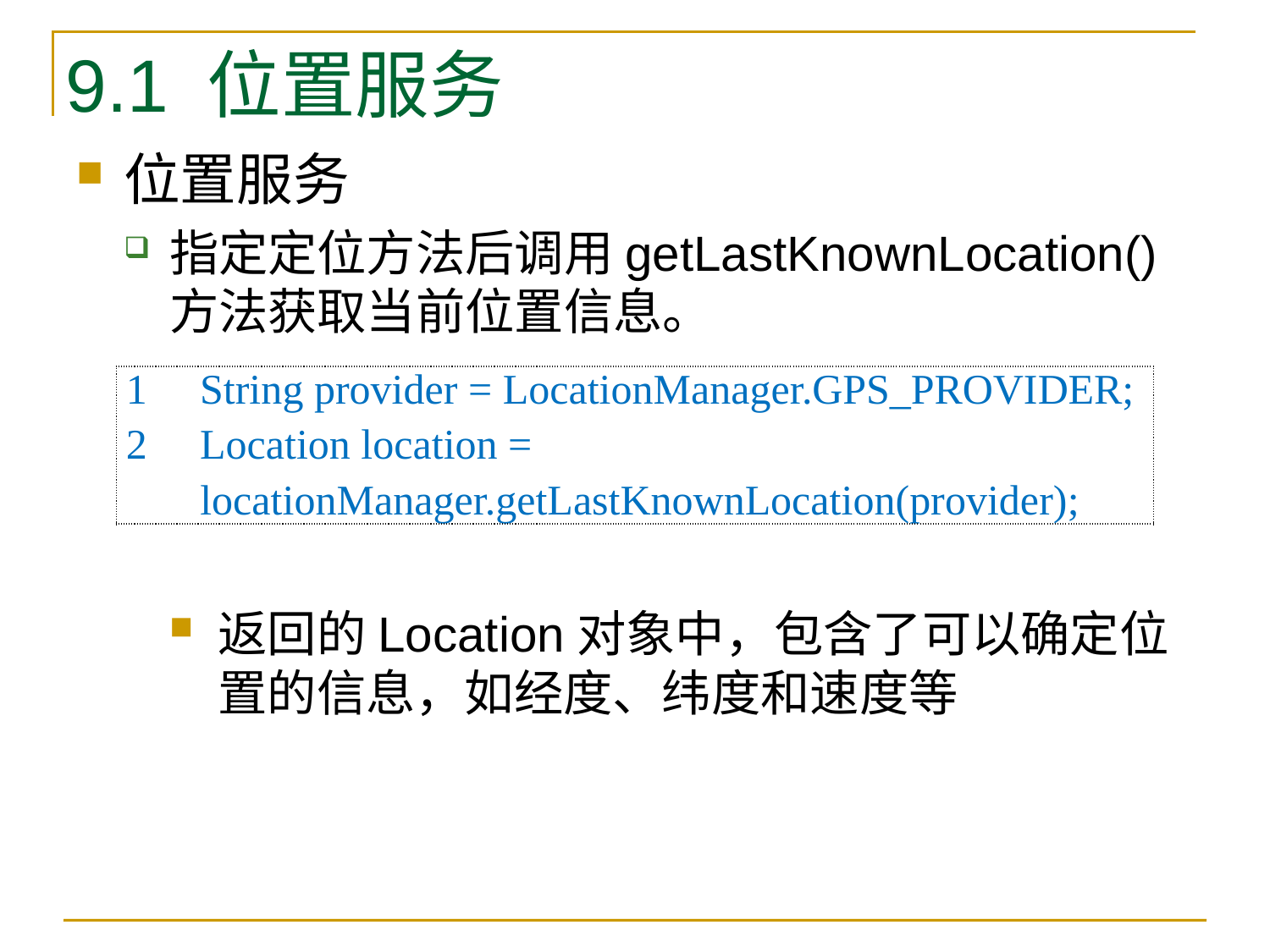

# 9.1 位置服务
位置服务
指定定位方法后调用getLastKnownLocation()方法获取当前位置信息。

返回的Location对象中，包含了可以确定位置的信息，如经度、纬度和速度等
| 1 String provider = LocationManager.GPS\_PROVIDER; 2 Location location = locationManager.getLastKnownLocation(provider); |
| --- |